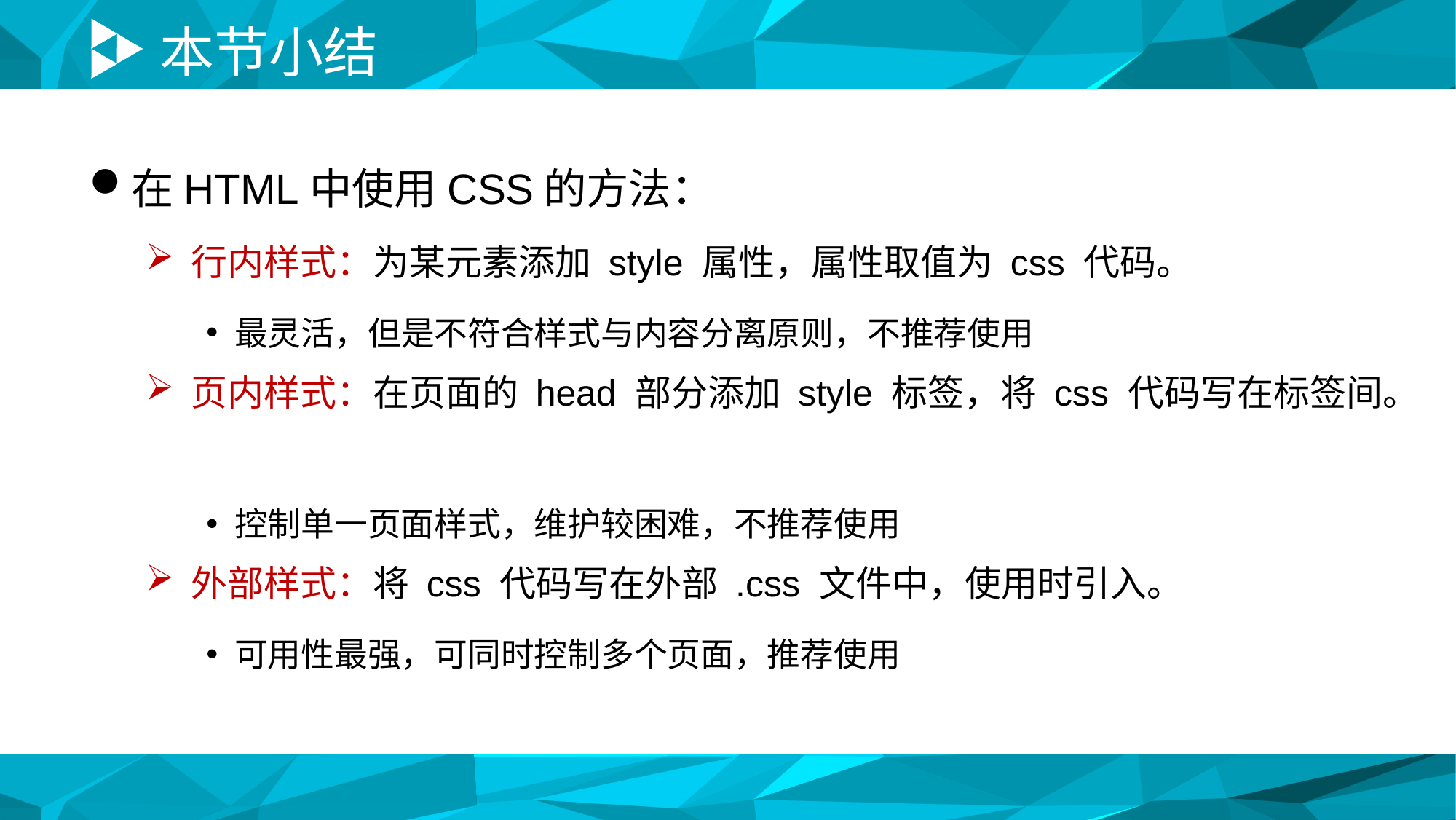

# 本节小结
在HTML中使用CSS的方法：
行内样式：为某元素添加 style 属性，属性取值为 css 代码。
最灵活，但是不符合样式与内容分离原则，不推荐使用
页内样式：在页面的 head 部分添加 style 标签，将 css 代码写在标签间。
控制单一页面样式，维护较困难，不推荐使用
外部样式：将 css 代码写在外部 .css 文件中，使用时引入。
可用性最强，可同时控制多个页面，推荐使用